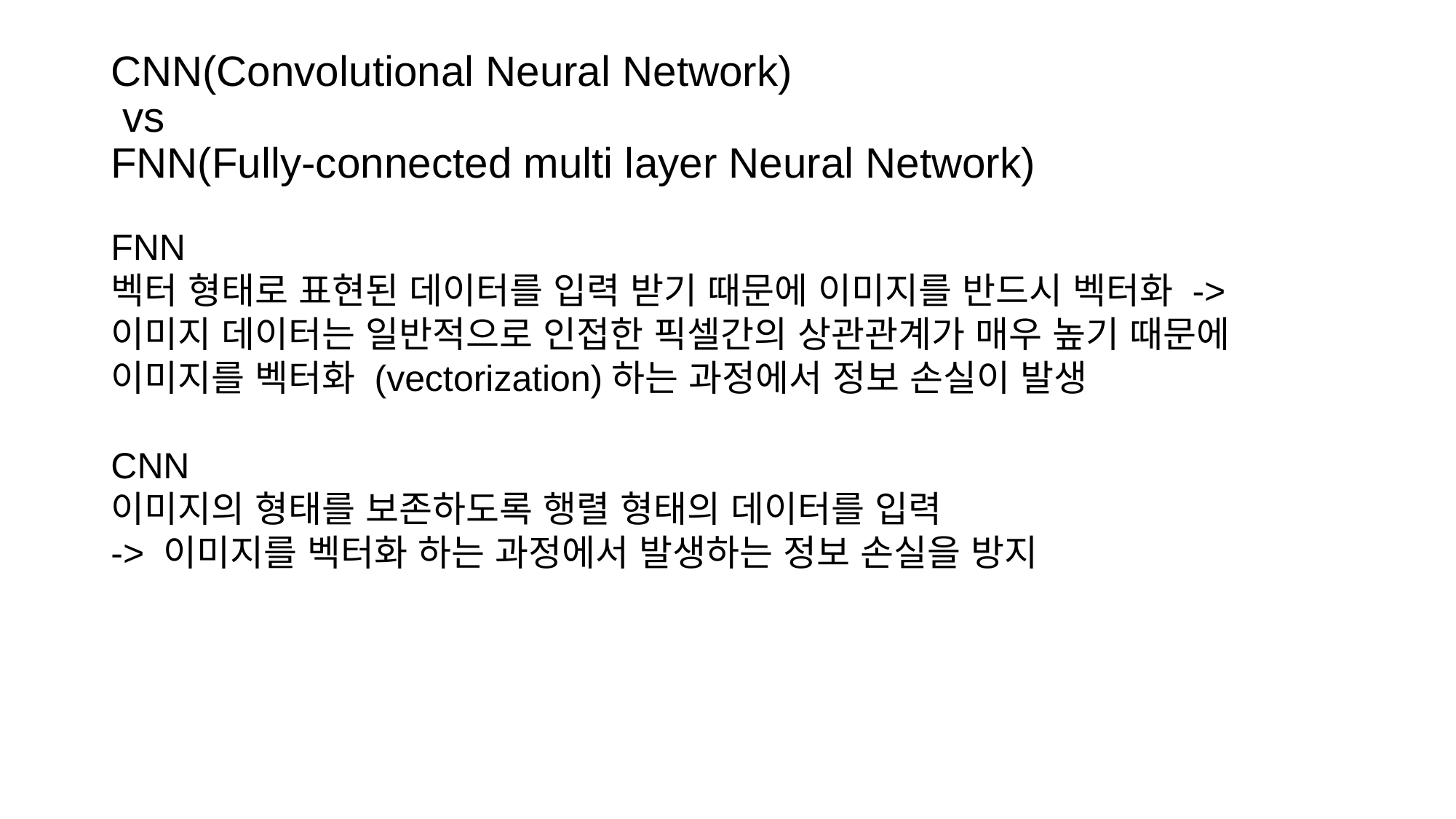

# CNN(Convolutional Neural Network) vs FNN(Fully-connected multi layer Neural Network)
FNN
벡터 형태로 표현된 데이터를 입력 받기 때문에 이미지를 반드시 벡터화 -> 이미지 데이터는 일반적으로 인접한 픽셀간의 상관관계가 매우 높기 때문에 이미지를 벡터화 (vectorization)하는 과정에서 정보 손실이 발생

CNN
이미지의 형태를 보존하도록 행렬 형태의 데이터를 입력
-> 이미지를 벡터화 하는 과정에서 발생하는 정보 손실을 방지